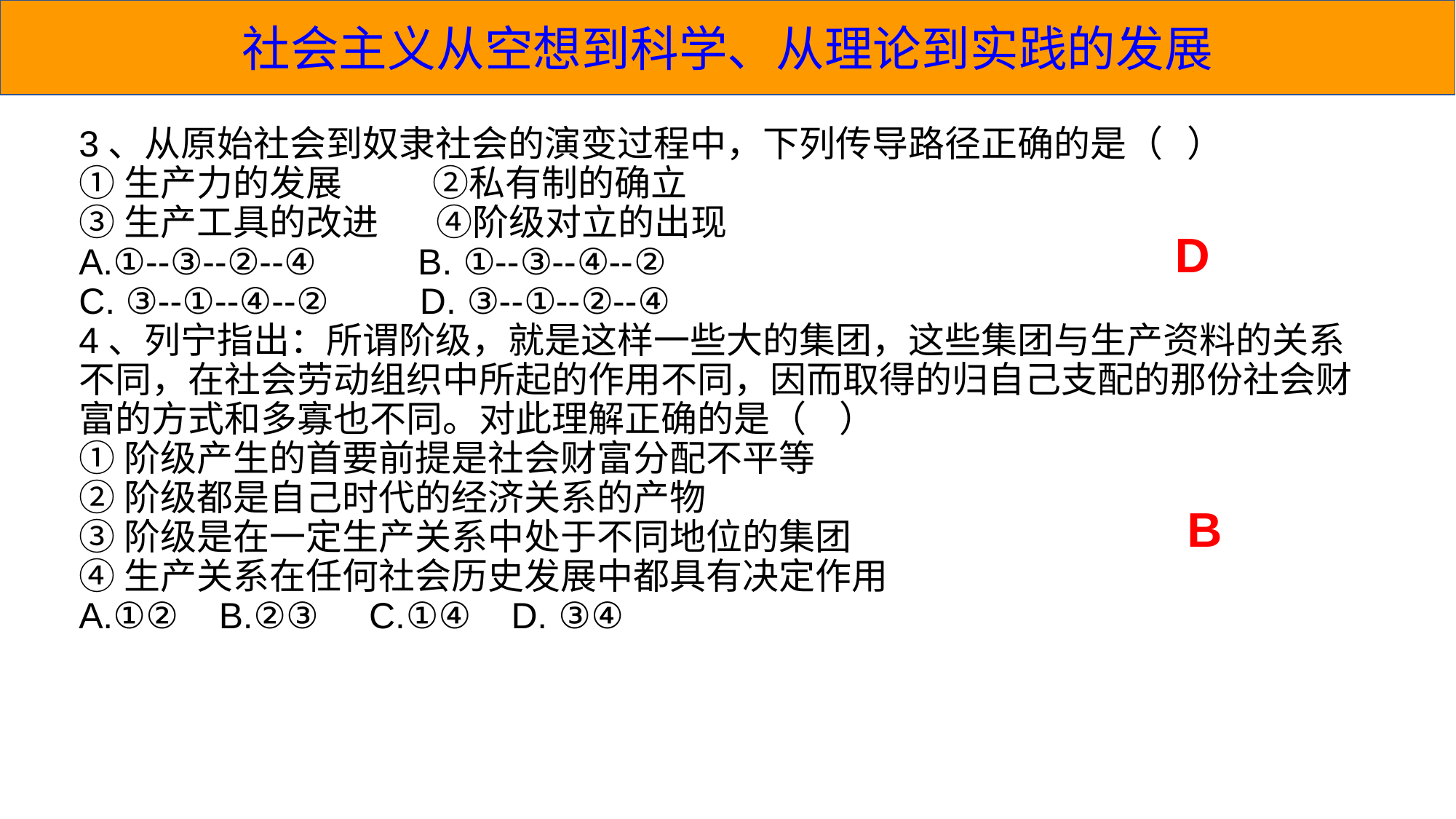

社会主义从空想到科学、从理论到实践的发展
3、从原始社会到奴隶社会的演变过程中，下列传导路径正确的是（   ）
①生产力的发展           ②私有制的确立
③生产工具的改进       ④阶级对立的出现
A.①--③--②--④          B. ①--③--④--②
C. ③--①--④--②         D. ③--①--②--④
4、列宁指出：所谓阶级，就是这样一些大的集团，这些集团与生产资料的关系不同，在社会劳动组织中所起的作用不同，因而取得的归自己支配的那份社会财富的方式和多寡也不同。对此理解正确的是（    ）
①阶级产生的首要前提是社会财富分配不平等
②阶级都是自己时代的经济关系的产物
③阶级是在一定生产关系中处于不同地位的集团
④生产关系在任何社会历史发展中都具有决定作用
A.①②    B.②③     C.①④    D. ③④
D
B